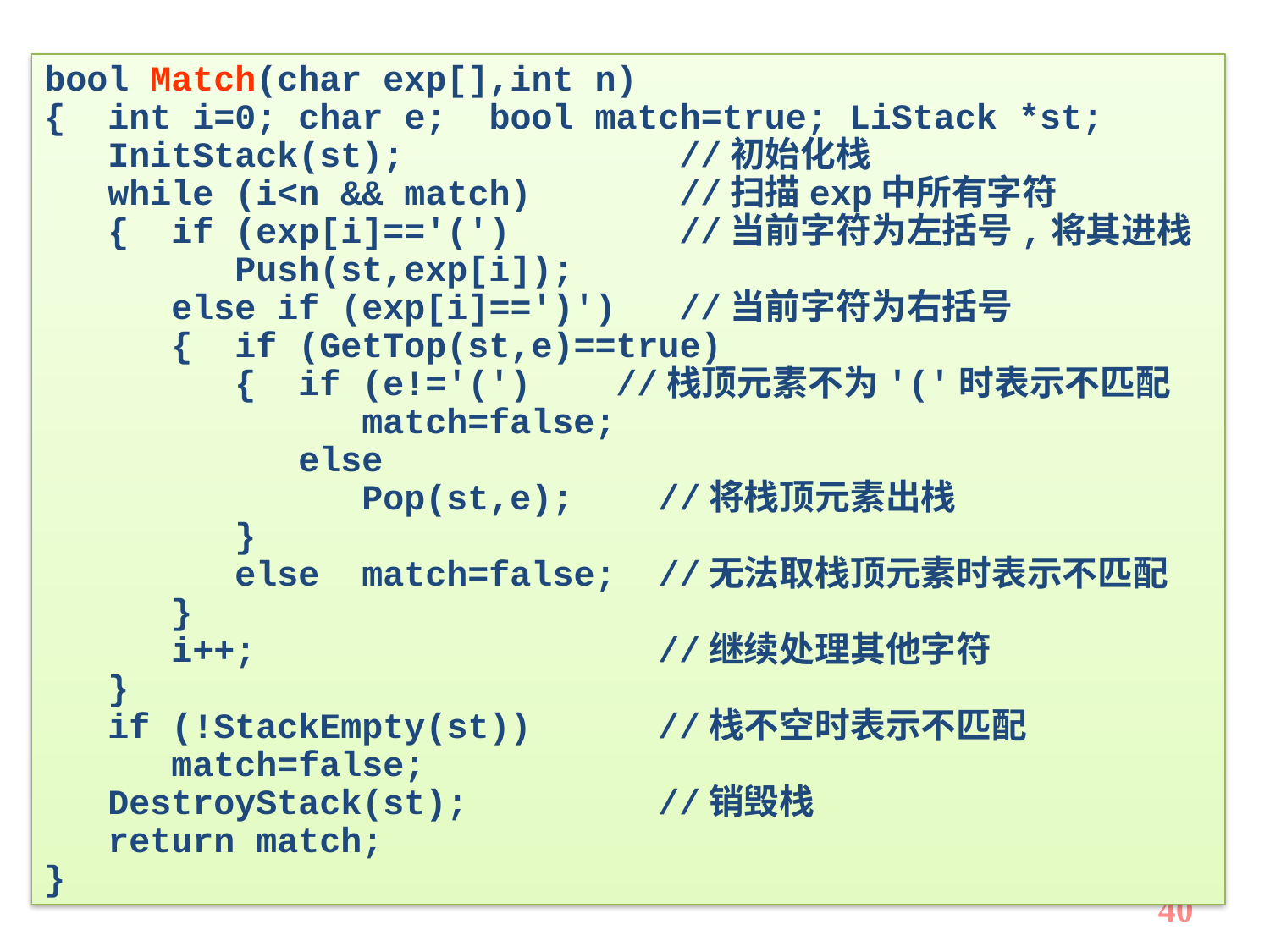

bool Match(char exp[],int n)
{  int i=0; char e;  bool match=true; LiStack *st;
   InitStack(st);		      //初始化栈
   while (i<n && match)	      //扫描exp中所有字符
   {	if (exp[i]=='(')	      //当前字符为左括号,将其进栈
	   Push(st,exp[i]);
	else if (exp[i]==')') 	//当前字符为右括号
	{  if (GetTop(st,e)==true)
	   {	if (e!='(')	   //栈顶元素不为'('时表示不匹配
		   match=false;
		else
		   Pop(st,e);    //将栈顶元素出栈
	   }
	   else  match=false;  //无法取栈顶元素时表示不匹配
	}
	i++;			     //继续处理其他字符
   }
   if (!StackEmpty(st))	     //栈不空时表示不匹配
	match=false;
   DestroyStack(st);	     //销毁栈
   return match;
}
40